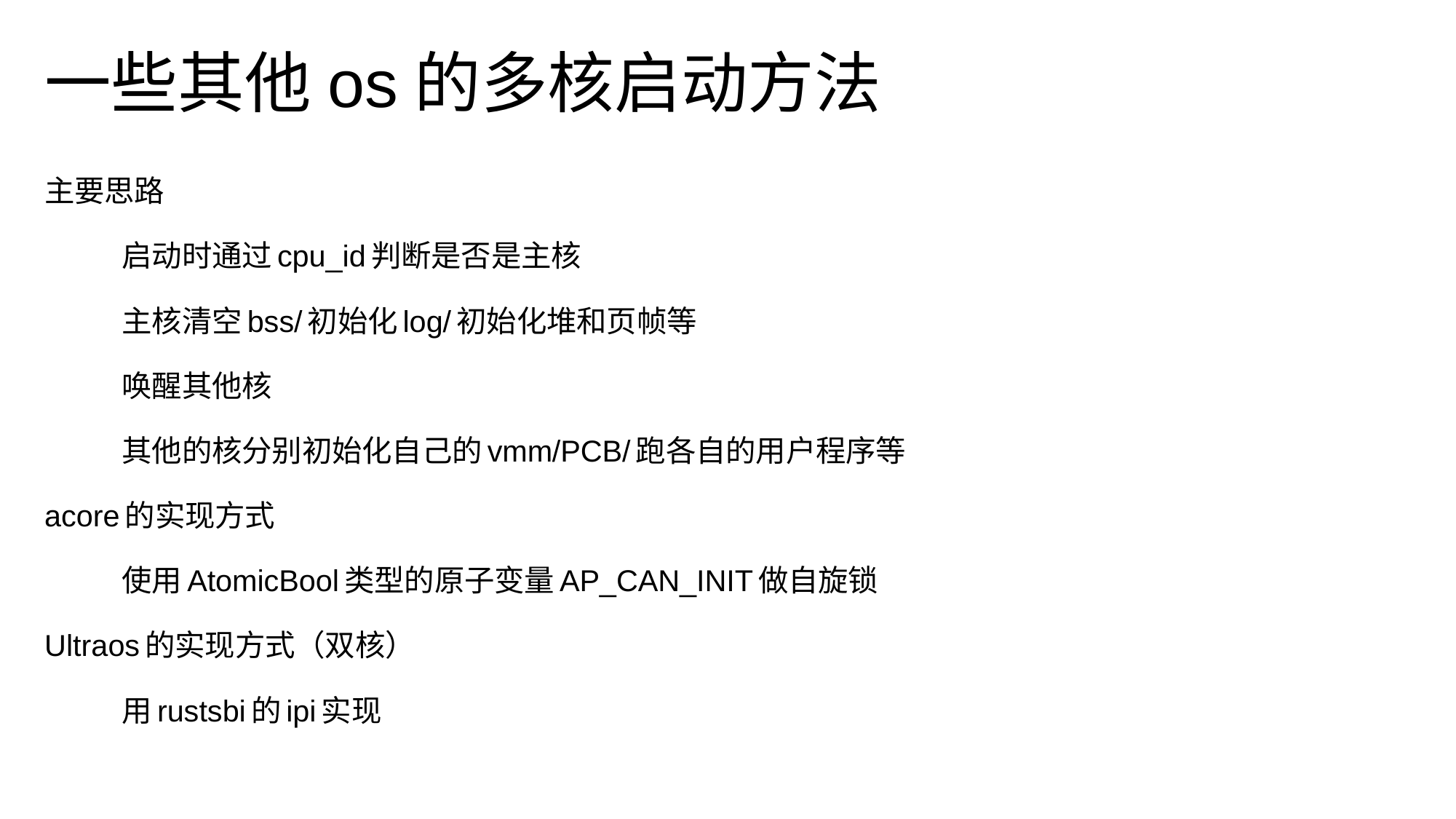

# 一些其他os的多核启动方法
主要思路
	启动时通过cpu_id判断是否是主核
	主核清空bss/初始化log/初始化堆和页帧等
	唤醒其他核
	其他的核分别初始化自己的vmm/PCB/跑各自的用户程序等
acore的实现方式
	使用AtomicBool类型的原子变量AP_CAN_INIT做自旋锁
Ultraos的实现方式（双核）
	用rustsbi的ipi实现